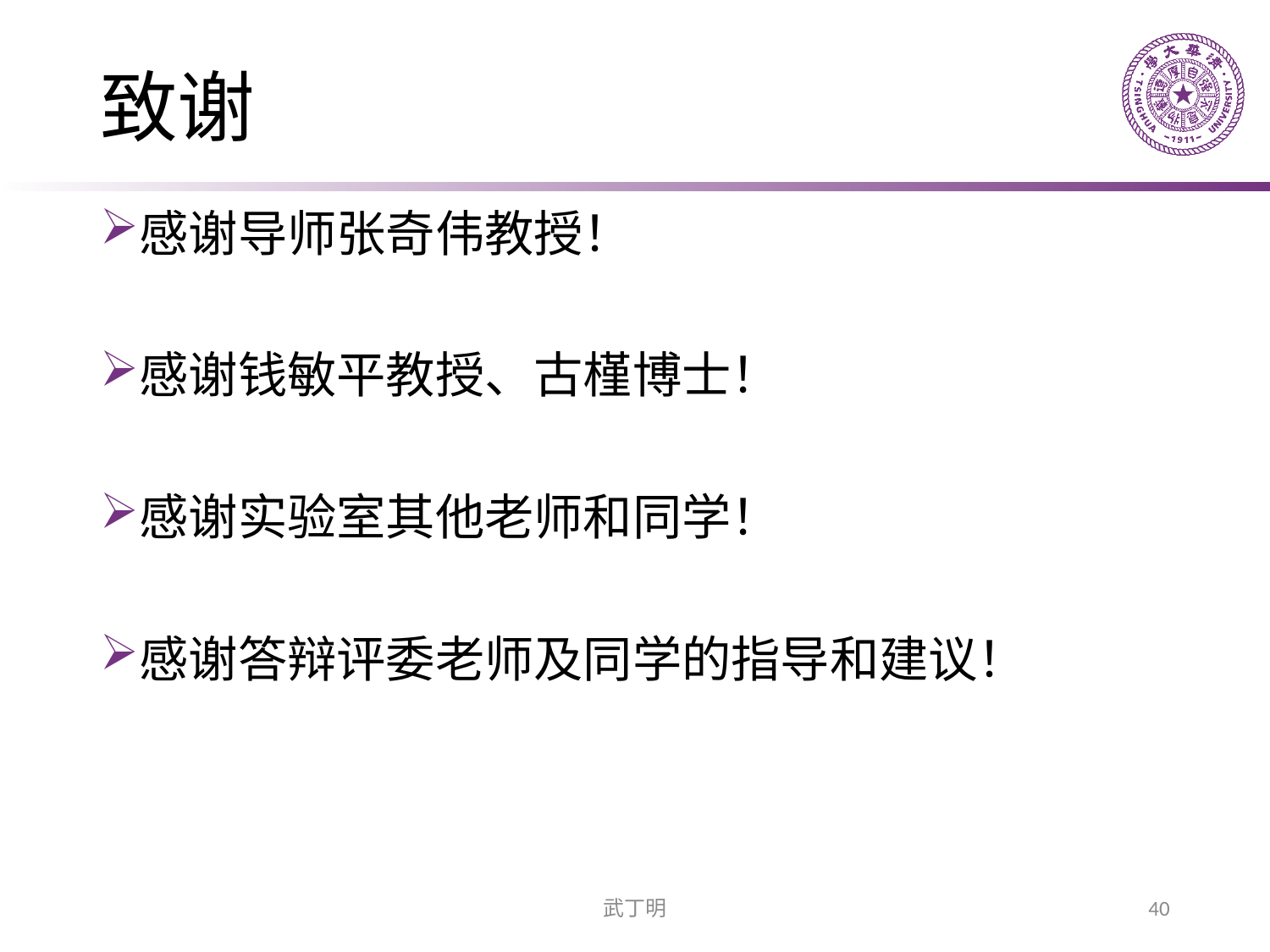

# 致谢
感谢导师张奇伟教授！

感谢钱敏平教授、古槿博士！

感谢实验室其他老师和同学！

感谢答辩评委老师及同学的指导和建议！
武丁明
40